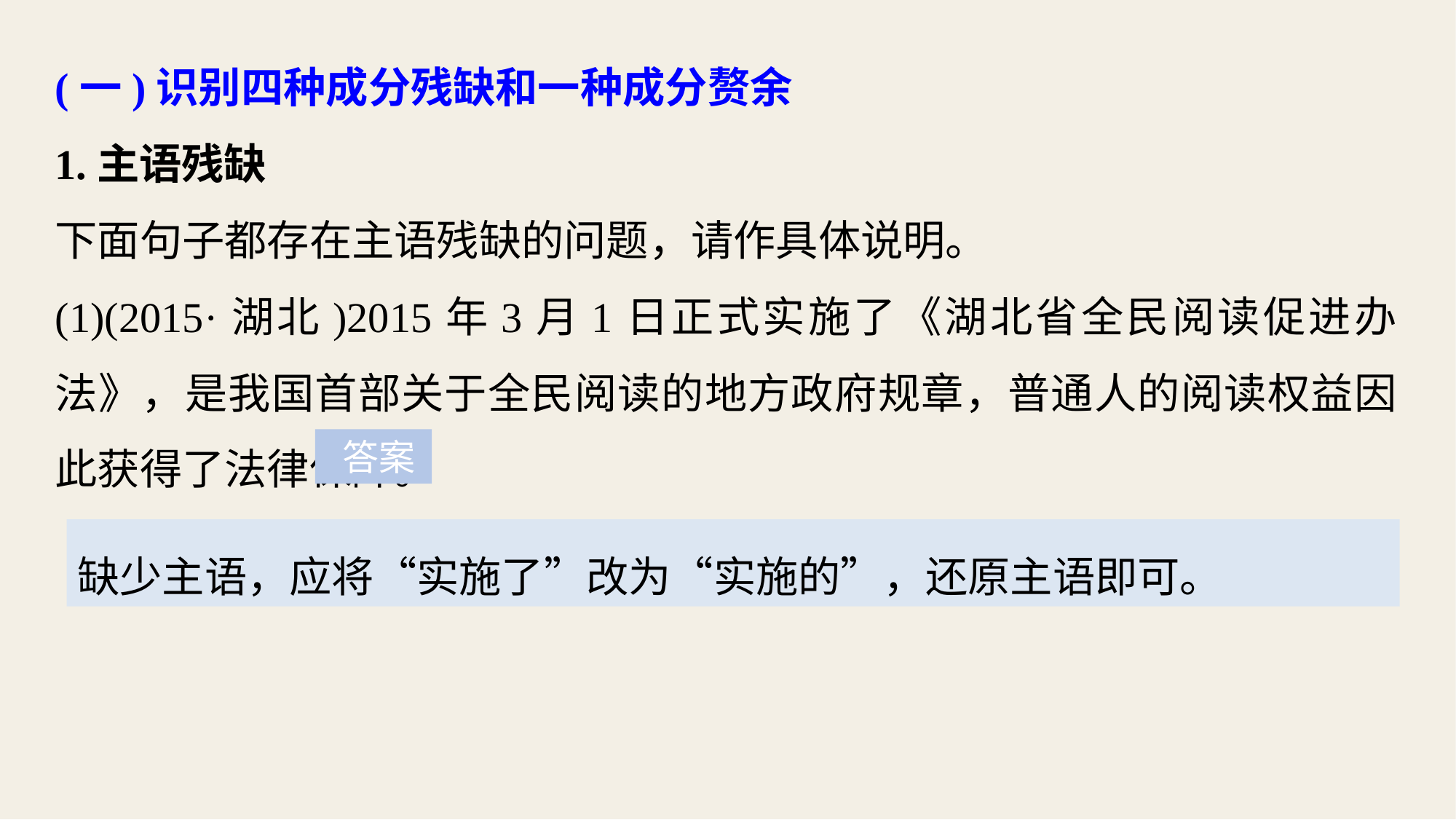

(一)识别四种成分残缺和一种成分赘余
1.主语残缺
下面句子都存在主语残缺的问题，请作具体说明。
(1)(2015·湖北)2015年3月1日正式实施了《湖北省全民阅读促进办法》，是我国首部关于全民阅读的地方政府规章，普通人的阅读权益因此获得了法律保障。
 答案
缺少主语，应将“实施了”改为“实施的”，还原主语即可。